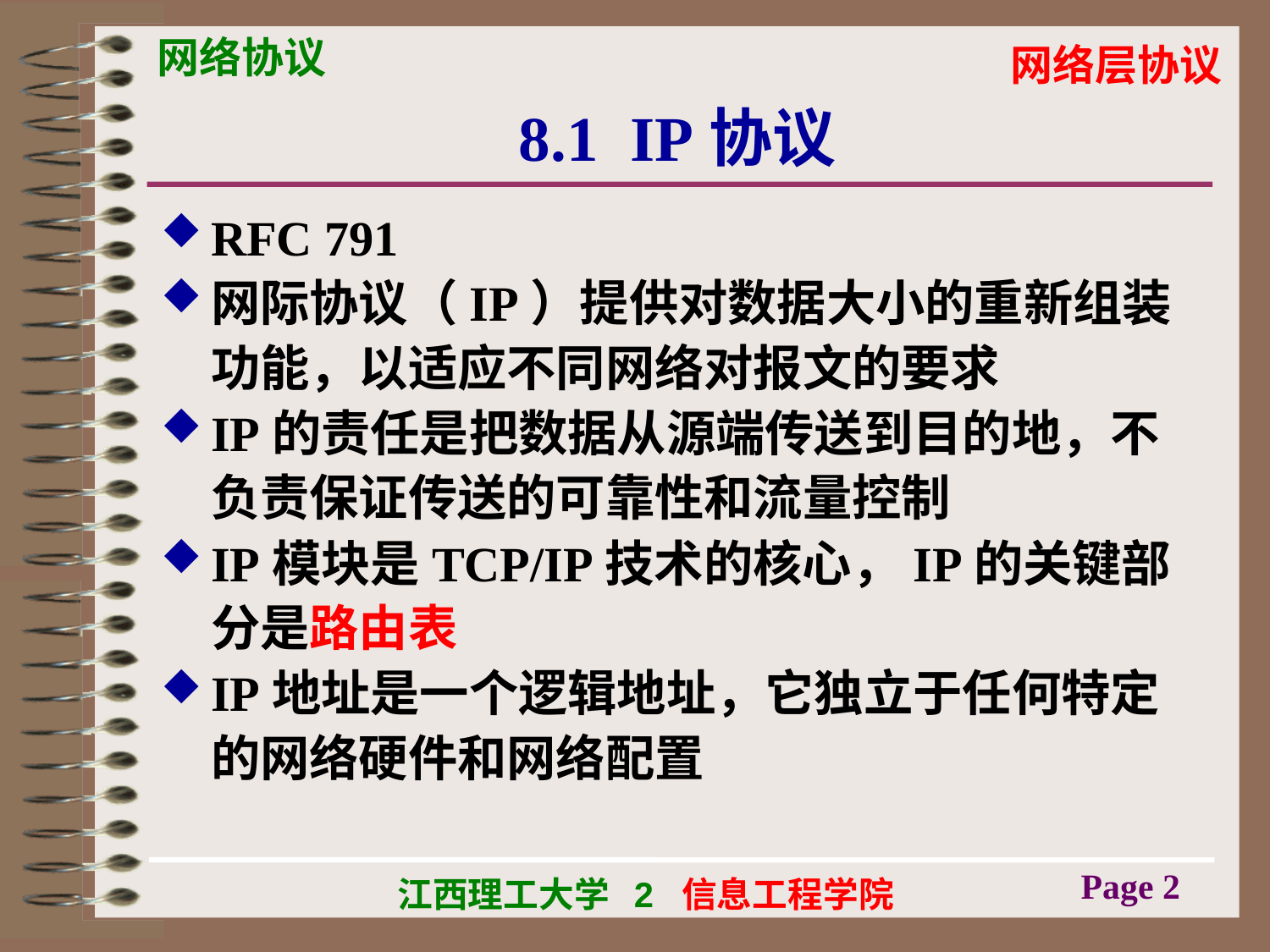

# 8.1  IP协议
RFC 791
网际协议（IP）提供对数据大小的重新组装功能，以适应不同网络对报文的要求
IP的责任是把数据从源端传送到目的地，不负责保证传送的可靠性和流量控制
IP模块是TCP/IP技术的核心，IP的关键部分是路由表
IP地址是一个逻辑地址，它独立于任何特定的网络硬件和网络配置
Page 2